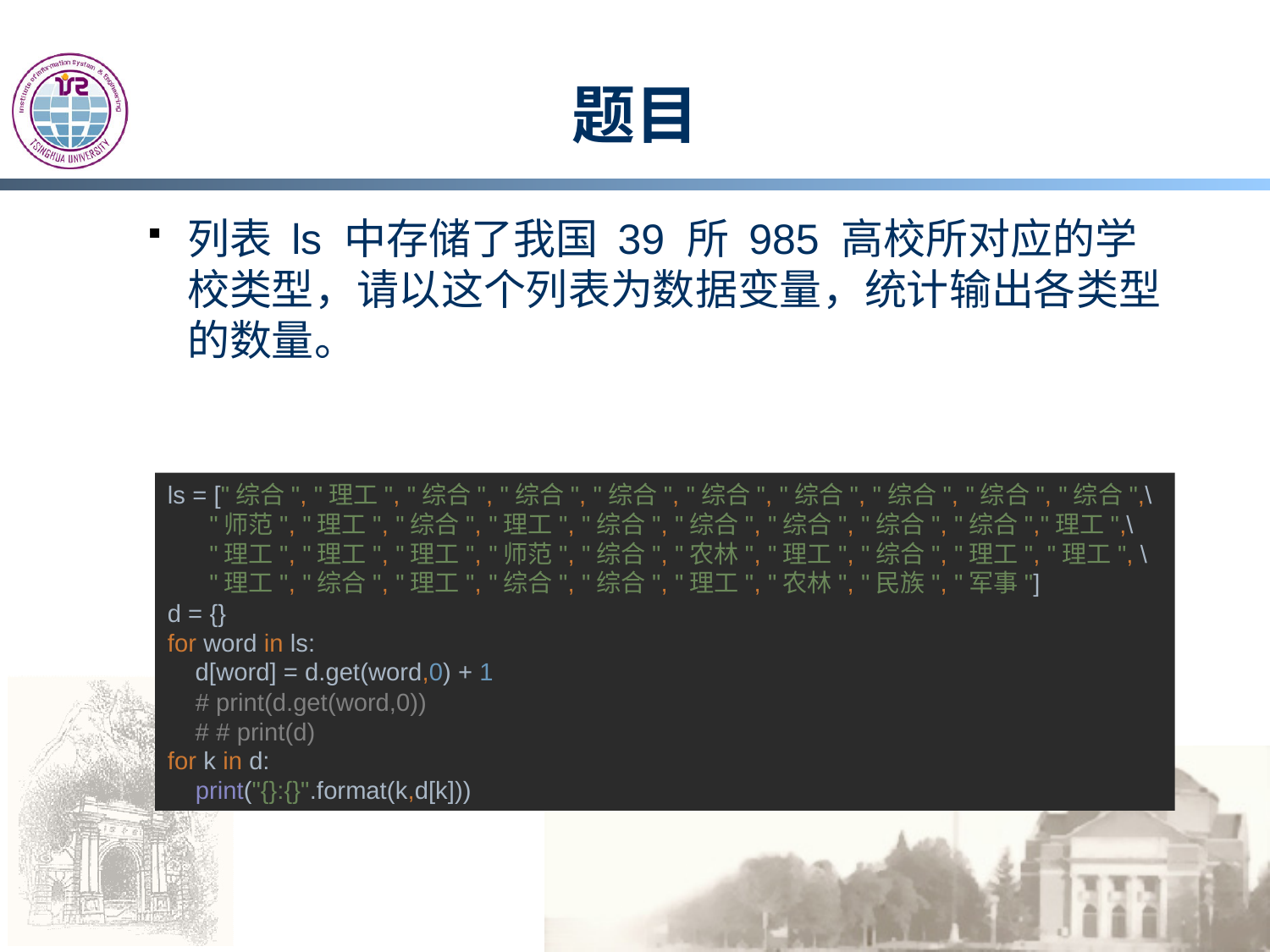

# 题目
列表 ls 中存储了我国 39 所 985 高校所对应的学校类型，请以这个列表为数据变量，统计输出各类型的数量。
ls = ["综合", "理工", "综合", "综合", "综合", "综合", "综合", "综合", "综合", "综合",\
      "师范", "理工", "综合", "理工", "综合", "综合", "综合", "综合", "综合","理工",\
      "理工", "理工", "理工", "师范", "综合", "农林", "理工", "综合", "理工", "理工", \
      "理工", "综合", "理工", "综合", "综合", "理工", "农林", "民族", "军事"]
d = {}
for word in ls:
    d[word] = d.get(word,0) + 1
    # print(d.get(word,0))
    # # print(d)
for k in d:
    print("{}:{}".format(k,d[k]))